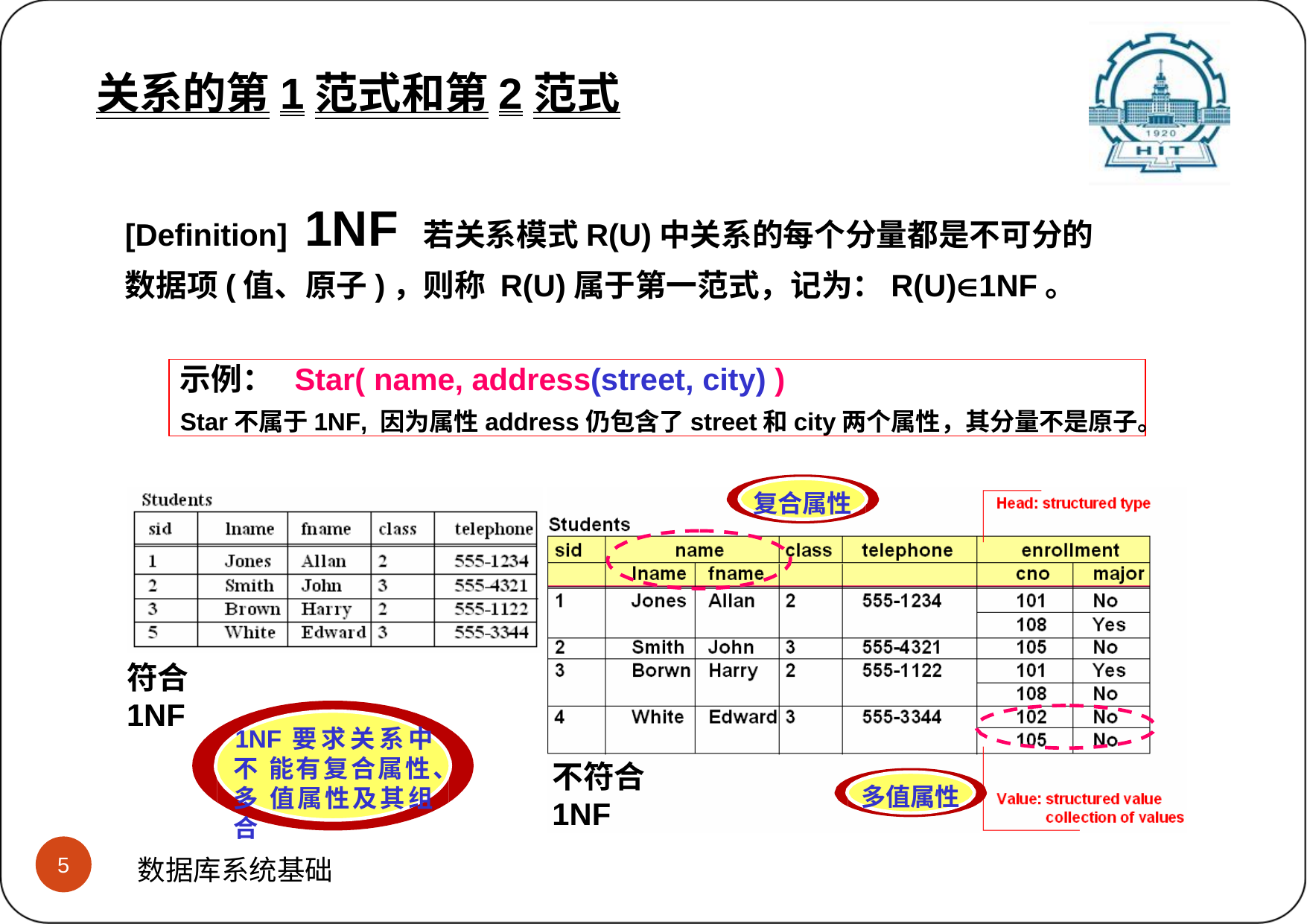

# 关系的第1范式和第2范式
(1)关系的1NF
关系的第1范式和第2范式
[Definition]  1NF 若关系模式R(U)中关系的每个分量都是不可分的数据项(值、原子)，则称 R(U)属于第一范式，记为：R(U)∈1NF。
示例：  Star( name, address(street, city) )
Star不属于1NF, 因为属性address仍包含了street和city两个属性，其分量不是原子。

复合属性

符合1NF

1NF要求关系中不 能有复合属性、多 值属性及其组合
不符合1NF

多值属性